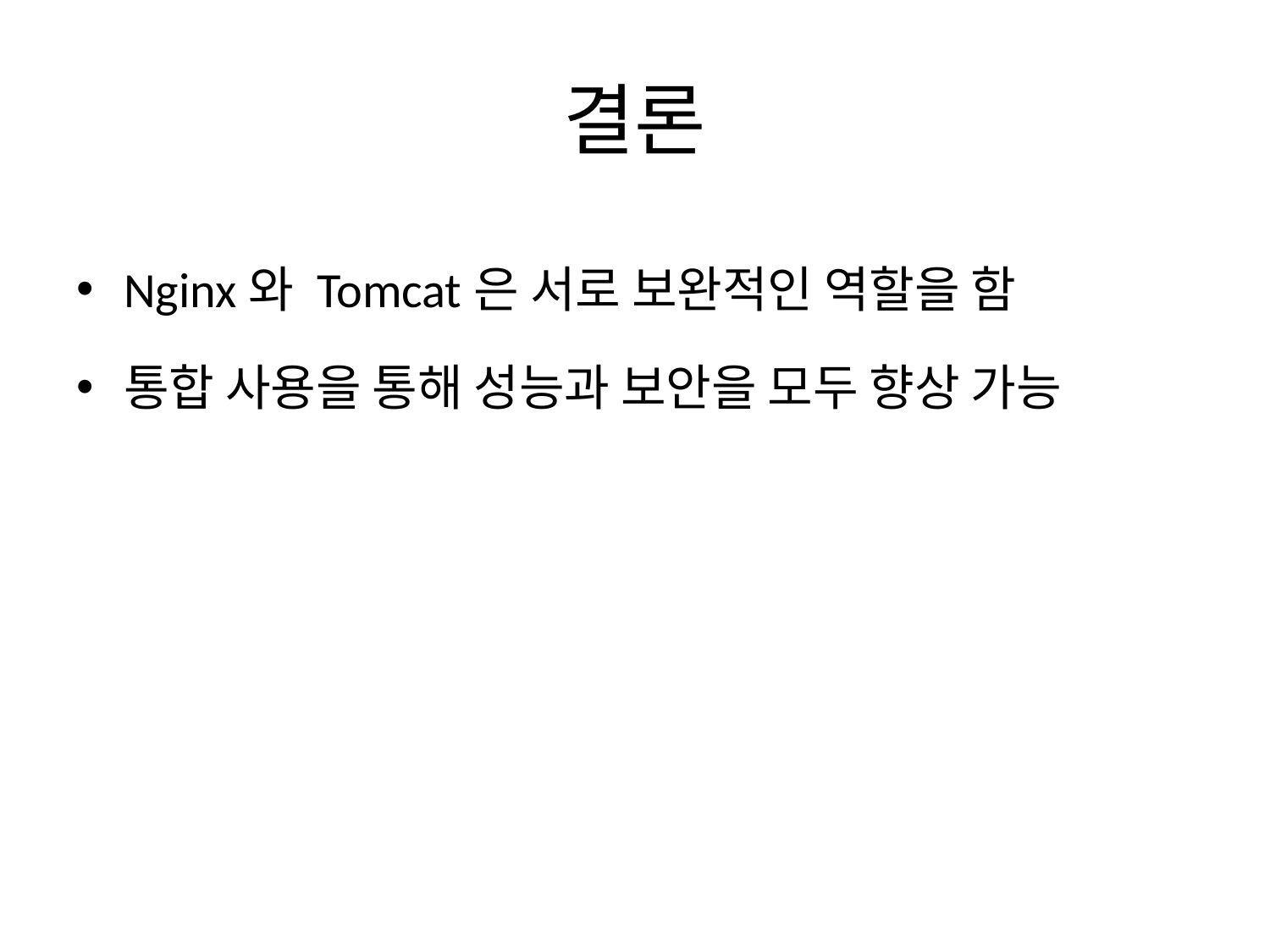

# 결론
Nginx와 Tomcat은 서로 보완적인 역할을 함
통합 사용을 통해 성능과 보안을 모두 향상 가능